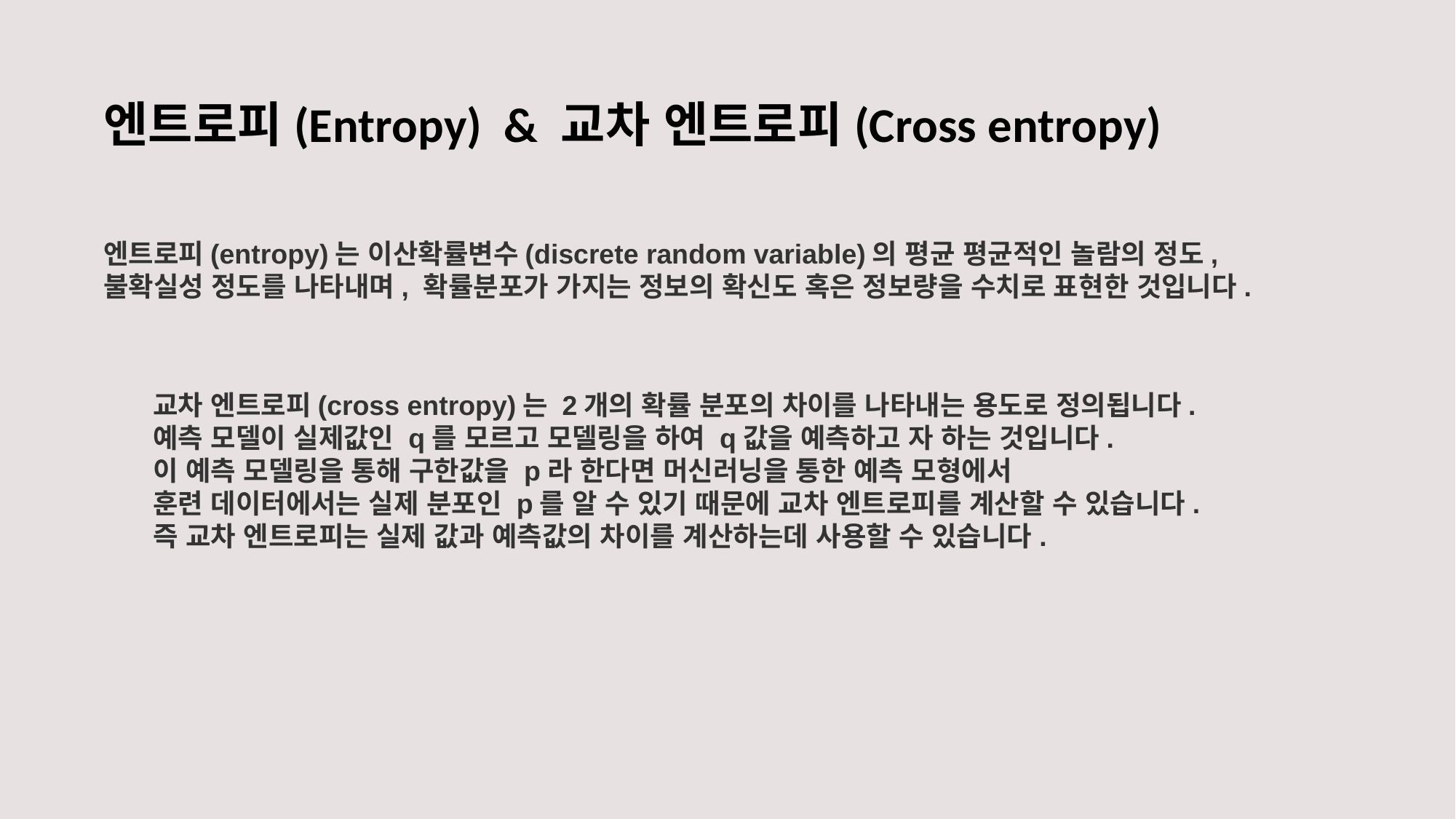

엔트로피(Entropy)  & 교차 엔트로피(Cross entropy)

엔트로피(entropy)는 이산확률변수(discrete random variable)의 평균 평균적인 놀람의 정도,
불확실성 정도를 나타내며, 확률분포가 가지는 정보의 확신도 혹은 정보량을 수치로 표현한 것입니다.
교차 엔트로피(cross entropy)는 2개의 확률 분포의 차이를 나타내는 용도로 정의됩니다.
예측 모델이 실제값인 q를 모르고 모델링을 하여 q값을 예측하고 자 하는 것입니다.
이 예측 모델링을 통해 구한값을 p라 한다면 머신러닝을 통한 예측 모형에서
훈련 데이터에서는 실제 분포인 p를 알 수 있기 때문에 교차 엔트로피를 계산할 수 있습니다.
즉 교차 엔트로피는 실제 값과 예측값의 차이를 계산하는데 사용할 수 있습니다.